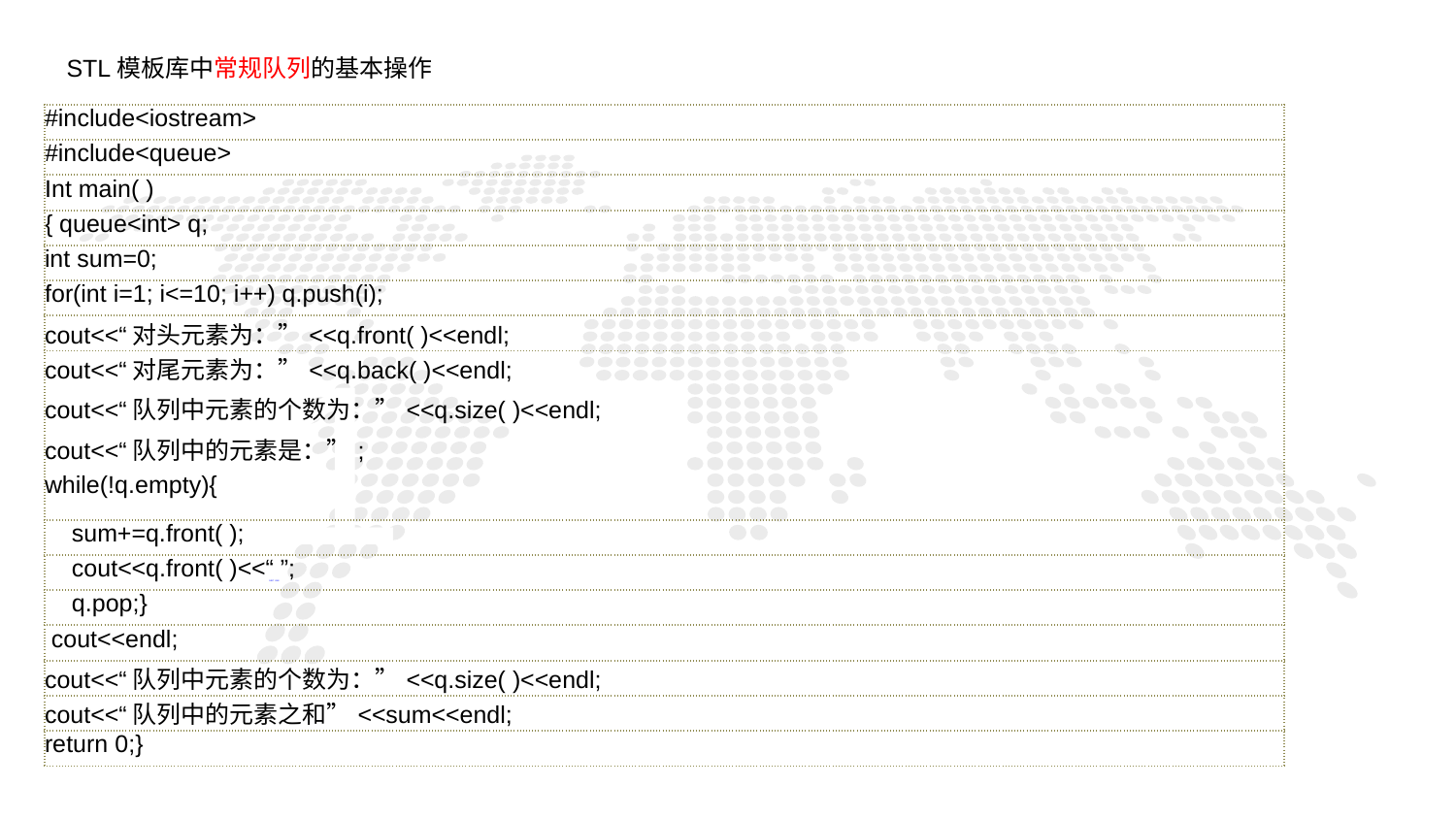

STL模板库中常规队列的基本操作
| #include<iostream> |
| --- |
| #include<queue> |
| Int main( ) |
| { queue<int> q; |
| int sum=0; |
| for(int i=1; i<=10; i++) q.push(i); |
| cout<<“对头元素为：”<<q.front( )<<endl; |
| cout<<“对尾元素为：”<<q.back( )<<endl; cout<<“队列中元素的个数为：”<<q.size( )<<endl; cout<<“队列中的元素是：”; while(!q.empty){ |
| sum+=q.front( ); |
| cout<<q.front( )<<“ ”; |
| q.pop;} |
| cout<<endl; |
| cout<<“队列中元素的个数为：”<<q.size( )<<endl; |
| cout<<“队列中的元素之和”<<sum<<endl; |
| return 0;} |
1
PART  ONE